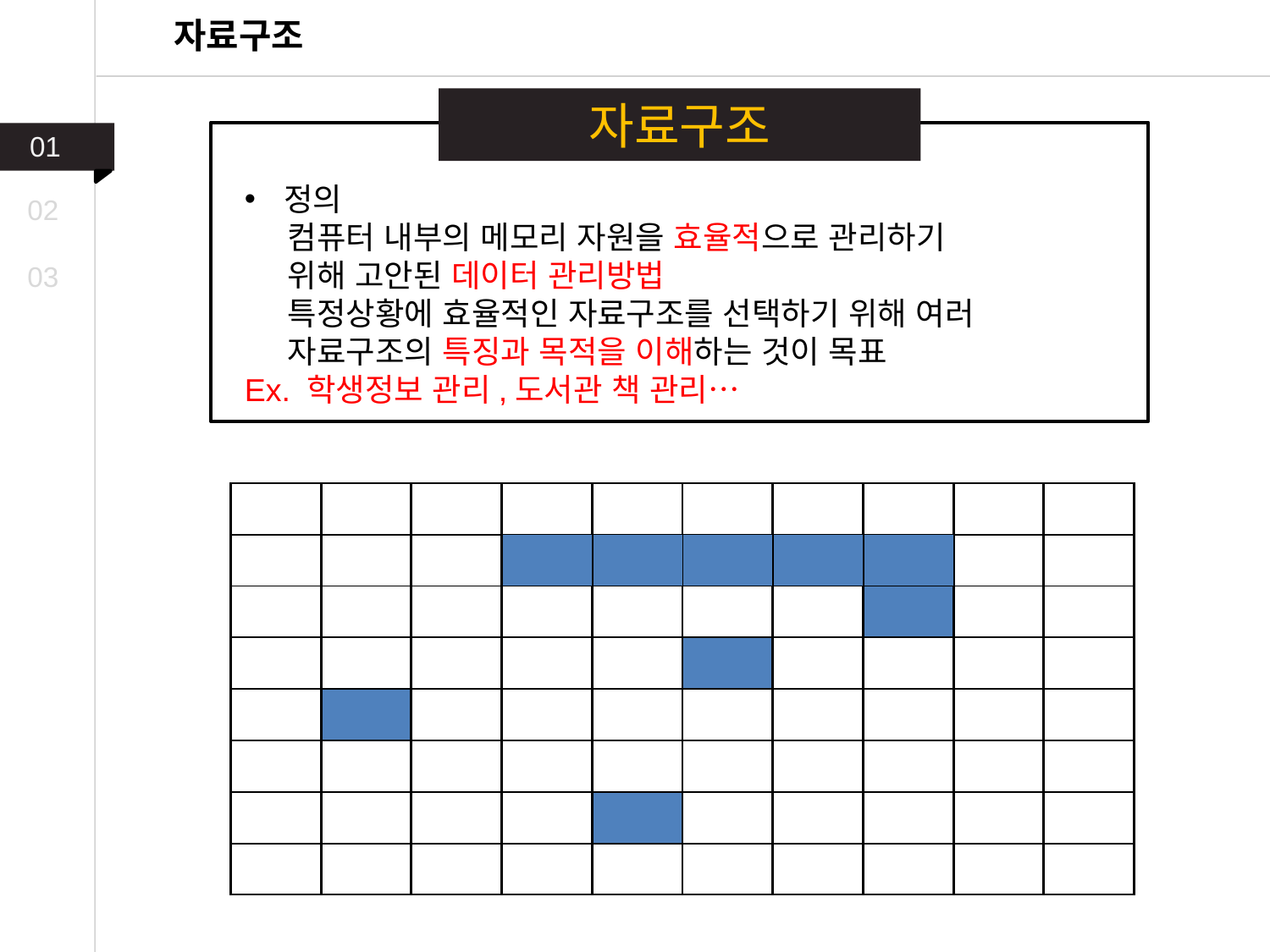

자료구조
자료구조

01

정의
    컴퓨터 내부의 메모리 자원을 효율적으로 관리하기
    위해 고안된 데이터 관리방법
    특정상황에 효율적인 자료구조를 선택하기 위해 여러
    자료구조의 특징과 목적을 이해하는 것이 목표
Ex. 학생정보 관리,도서관 책 관리…
02
03
|  |  |  |  |  |  |  |  |  |  |
| --- | --- | --- | --- | --- | --- | --- | --- | --- | --- |
|  |  |  |  |  |  |  |  |  |  |
|  |  |  |  |  |  |  |  |  |  |
|  |  |  |  |  |  |  |  |  |  |
|  |  |  |  |  |  |  |  |  |  |
|  |  |  |  |  |  |  |  |  |  |
|  |  |  |  |  |  |  |  |  |  |
|  |  |  |  |  |  |  |  |  |  |
|  |  |  |  |  |  |  |  |  |  |
| --- | --- | --- | --- | --- | --- | --- | --- | --- | --- |
|  |  |  |  |  |  |  |  |  |  |
|  |  |  |  |  |  |  |  |  |  |
|  |  |  |  |  |  |  |  |  |  |
|  |  |  |  |  |  |  |  |  |  |
|  |  |  |  |  |  |  |  |  |  |
|  |  |  |  |  |  |  |  |  |  |
|  |  |  |  |  |  |  |  |  |  |